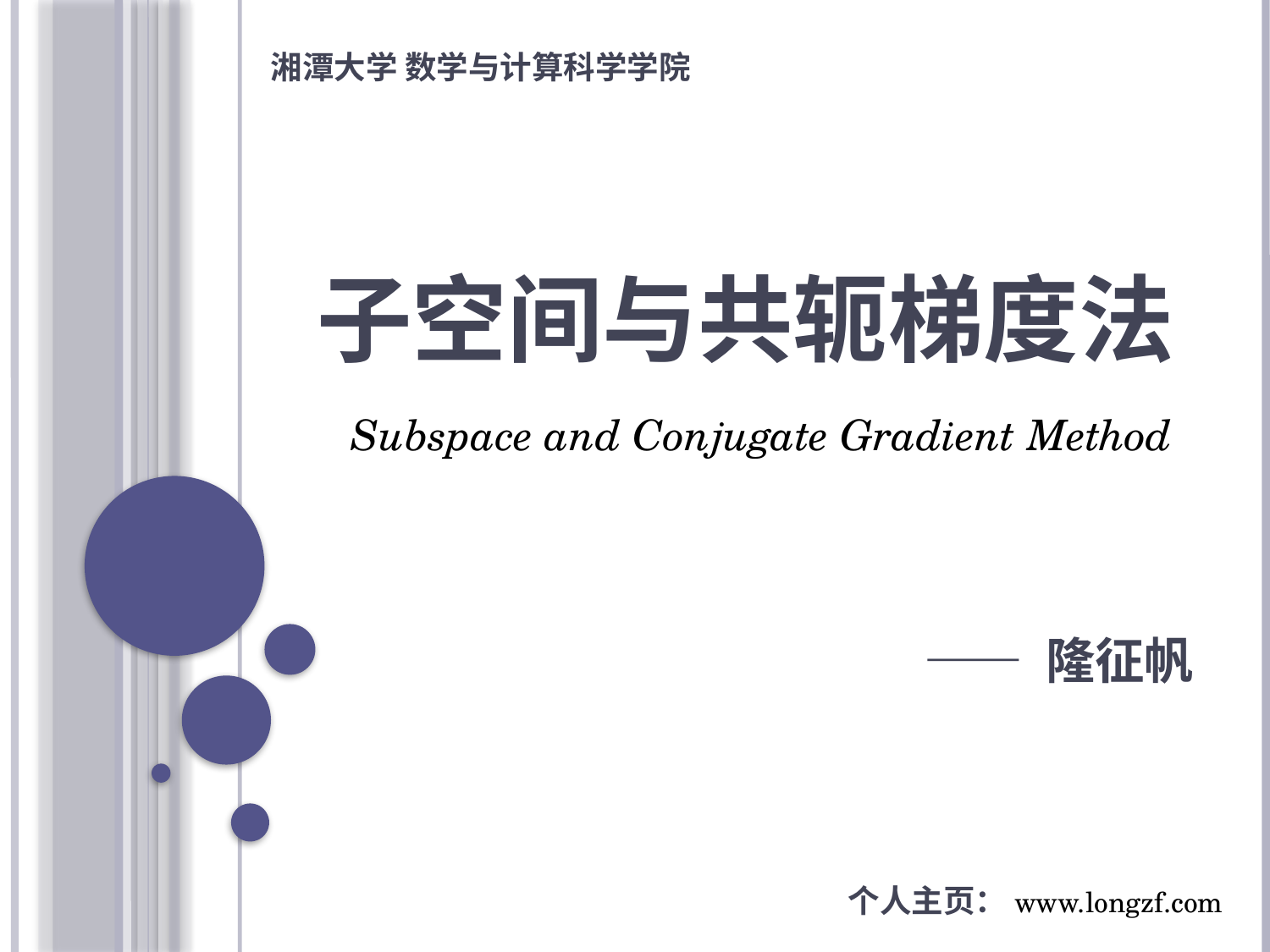

湘潭大学 数学与计算科学学院
# 子空间与共轭梯度法
Subspace and Conjugate Gradient Method
—— 隆征帆
个人主页：www.longzf.com